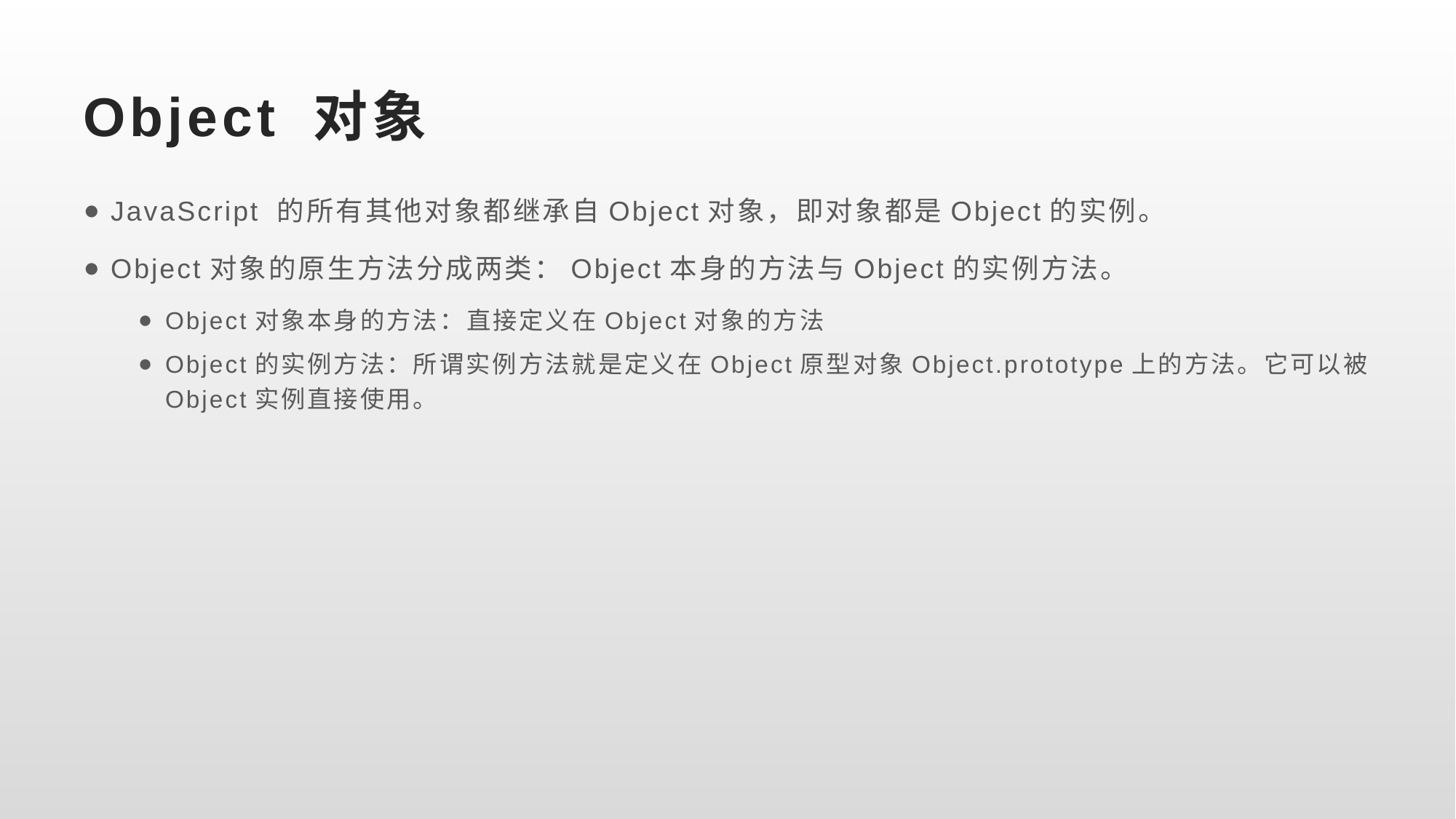

# Object 对象
JavaScript 的所有其他对象都继承自Object对象，即对象都是Object的实例。
Object对象的原生方法分成两类：Object本身的方法与Object的实例方法。
Object对象本身的方法：直接定义在Object对象的方法
Object的实例方法：所谓实例方法就是定义在Object原型对象Object.prototype上的方法。它可以被Object实例直接使用。